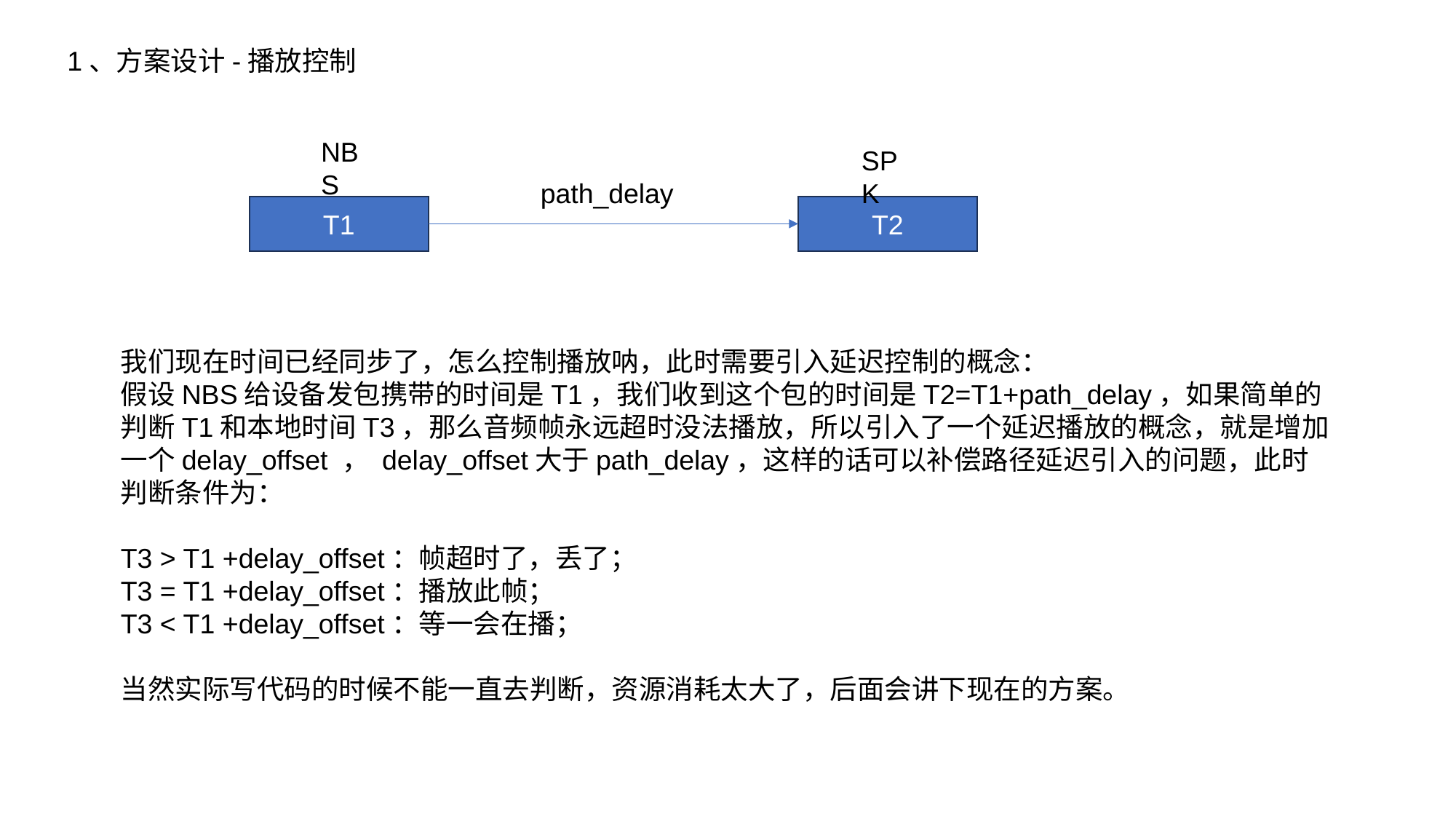

1、方案设计-播放控制
NBS
SPK
path_delay
T1
T2
我们现在时间已经同步了，怎么控制播放呐，此时需要引入延迟控制的概念：
假设NBS给设备发包携带的时间是T1，我们收到这个包的时间是T2=T1+path_delay，如果简单的判断T1和本地时间T3，那么音频帧永远超时没法播放，所以引入了一个延迟播放的概念，就是增加一个delay_offset ， delay_offset大于path_delay，这样的话可以补偿路径延迟引入的问题，此时判断条件为：

T3 > T1 +delay_offset：帧超时了，丢了；
T3 = T1 +delay_offset：播放此帧；
T3 < T1 +delay_offset：等一会在播；

当然实际写代码的时候不能一直去判断，资源消耗太大了，后面会讲下现在的方案。